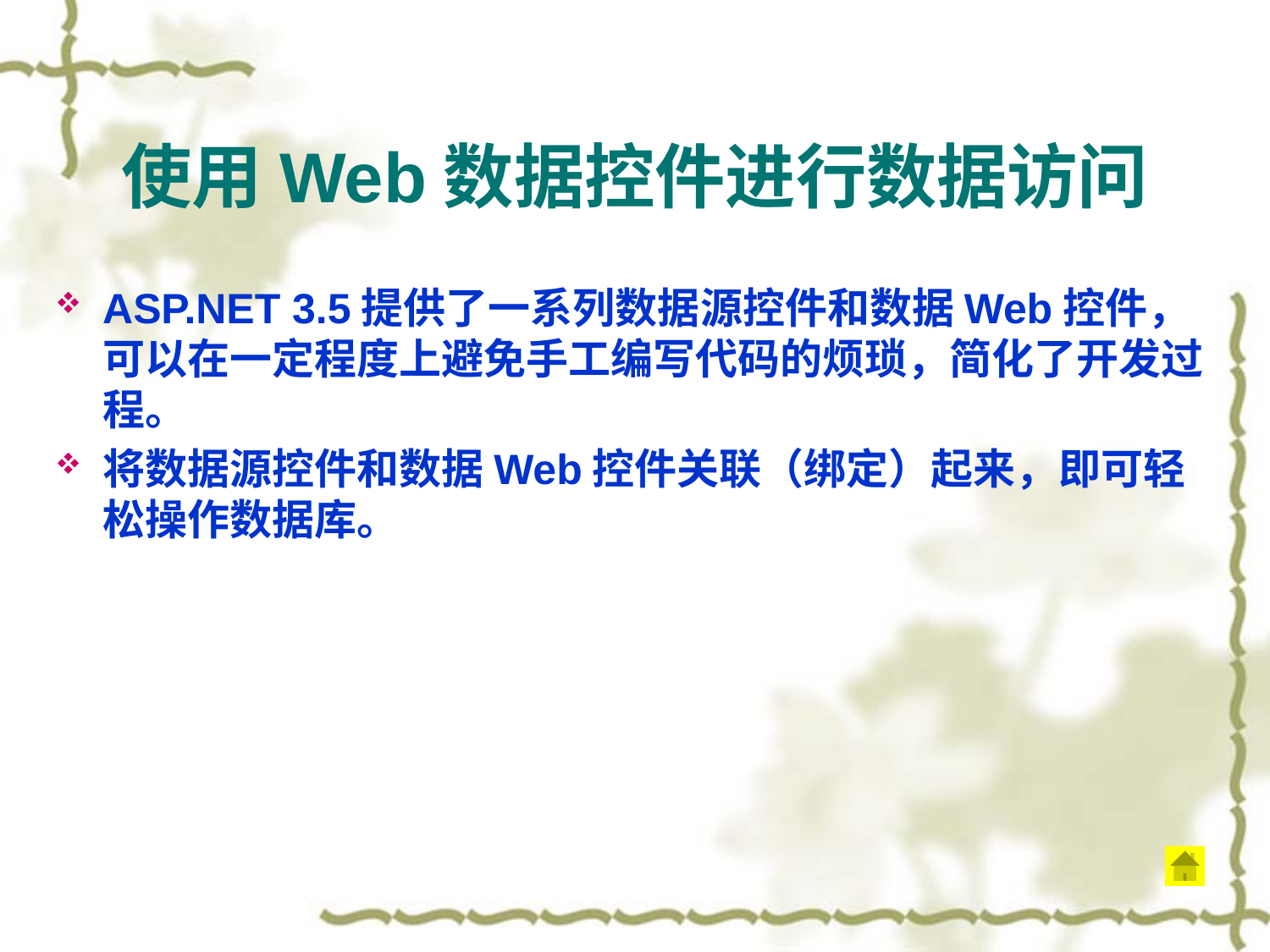

# 使用Web数据控件进行数据访问
ASP.NET 3.5提供了一系列数据源控件和数据Web控件，可以在一定程度上避免手工编写代码的烦琐，简化了开发过程。
将数据源控件和数据Web控件关联（绑定）起来，即可轻松操作数据库。